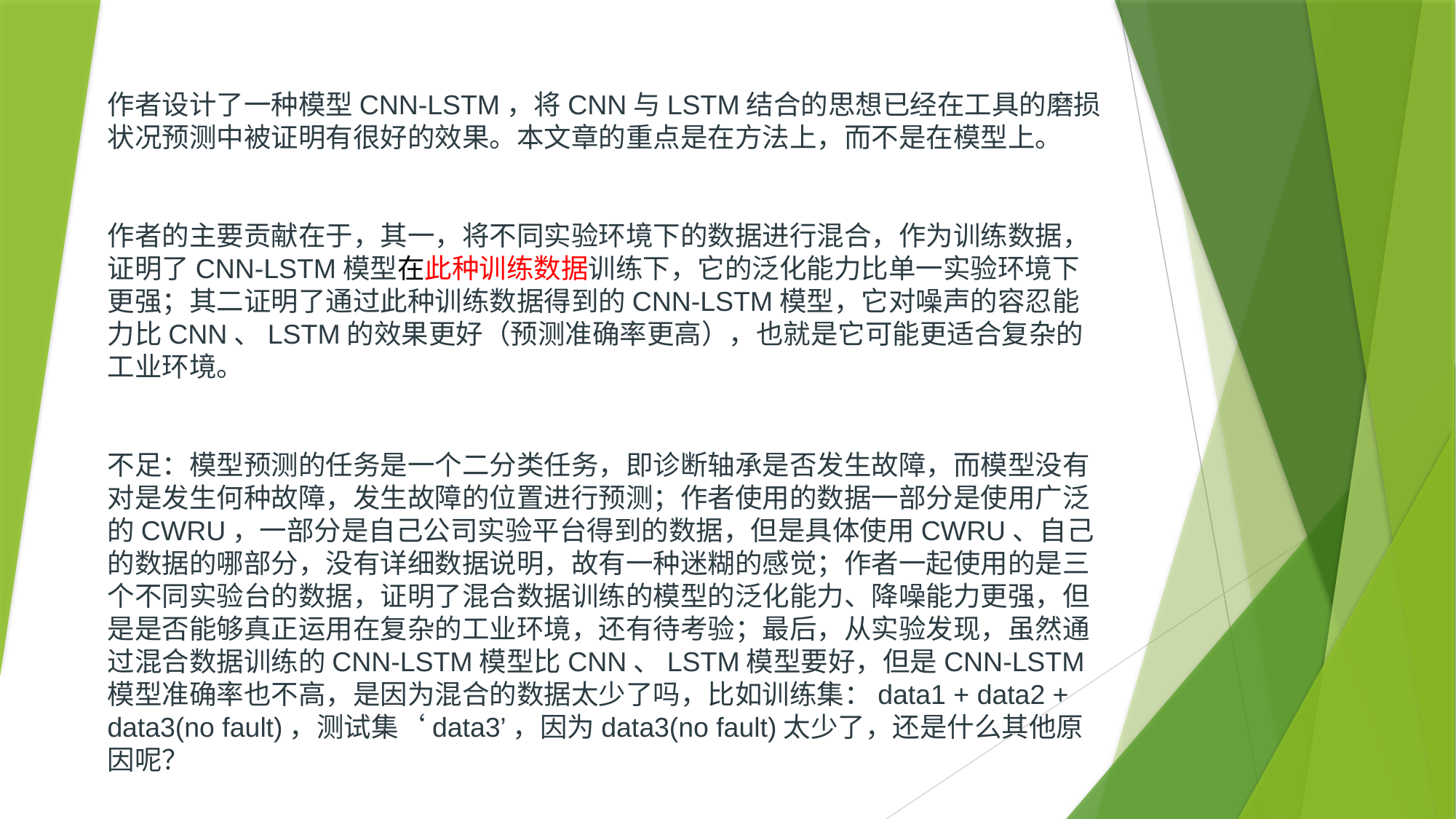

# 作者设计了一种模型CNN-LSTM，将CNN与LSTM结合的思想已经在工具的磨损状况预测中被证明有很好的效果。本文章的重点是在方法上，而不是在模型上。 作者的主要贡献在于，其一，将不同实验环境下的数据进行混合，作为训练数据，证明了CNN-LSTM模型在此种训练数据训练下，它的泛化能力比单一实验环境下更强；其二证明了通过此种训练数据得到的CNN-LSTM模型，它对噪声的容忍能力比CNN、LSTM的效果更好（预测准确率更高），也就是它可能更适合复杂的工业环境。 不足：模型预测的任务是一个二分类任务，即诊断轴承是否发生故障，而模型没有对是发生何种故障，发生故障的位置进行预测；作者使用的数据一部分是使用广泛的CWRU，一部分是自己公司实验平台得到的数据，但是具体使用CWRU、自己的数据的哪部分，没有详细数据说明，故有一种迷糊的感觉；作者一起使用的是三个不同实验台的数据，证明了混合数据训练的模型的泛化能力、降噪能力更强，但是是否能够真正运用在复杂的工业环境，还有待考验；最后，从实验发现，虽然通过混合数据训练的CNN-LSTM模型比CNN、LSTM模型要好，但是CNN-LSTM模型准确率也不高，是因为混合的数据太少了吗，比如训练集：data1 + data2 + data3(no fault)，测试集‘data3’，因为data3(no fault)太少了，还是什么其他原因呢？